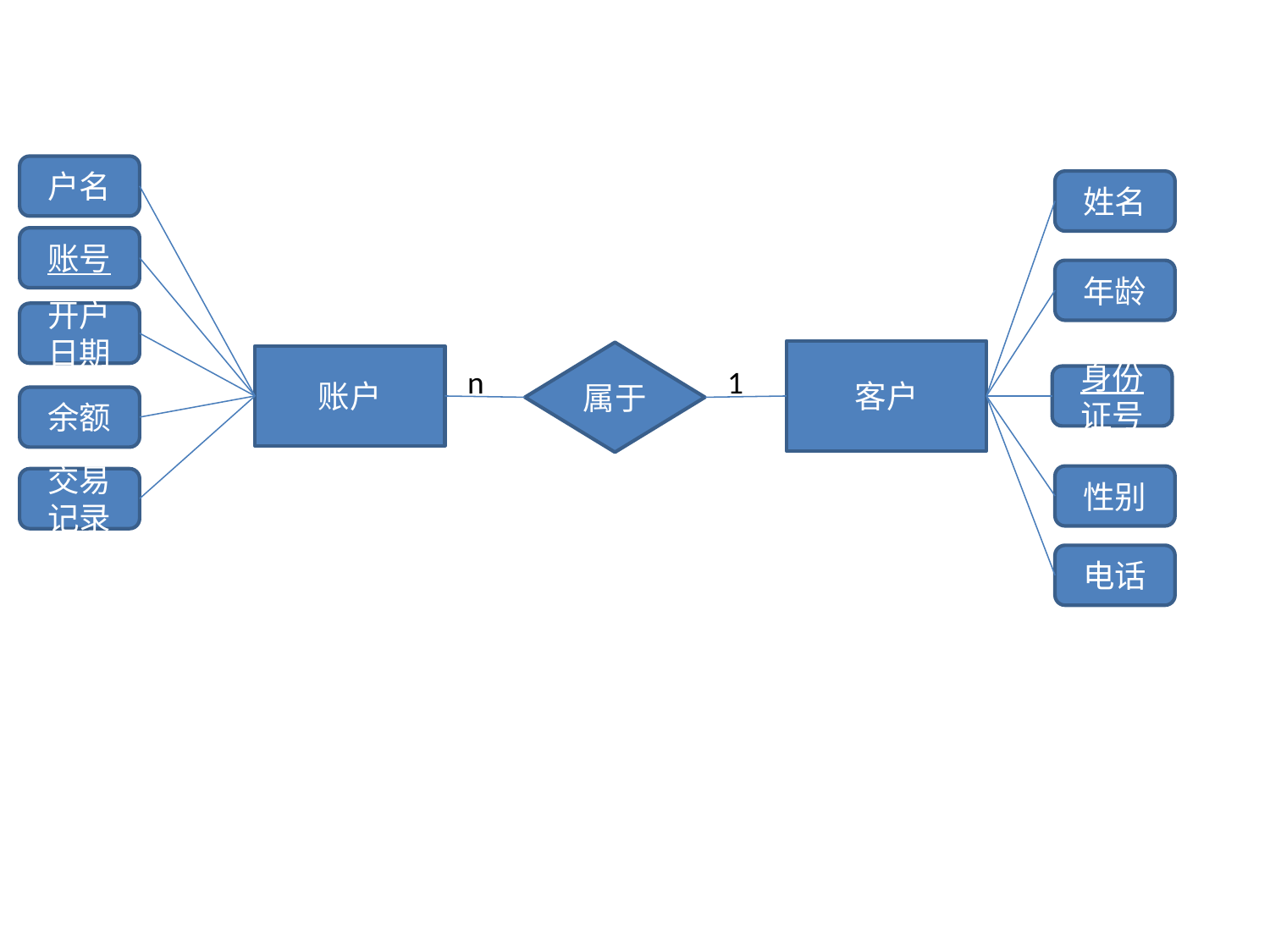

户名
姓名
账号
年龄
开户日期
客户
属于
账户
1
n
身份证号
余额
性别
交易记录
电话